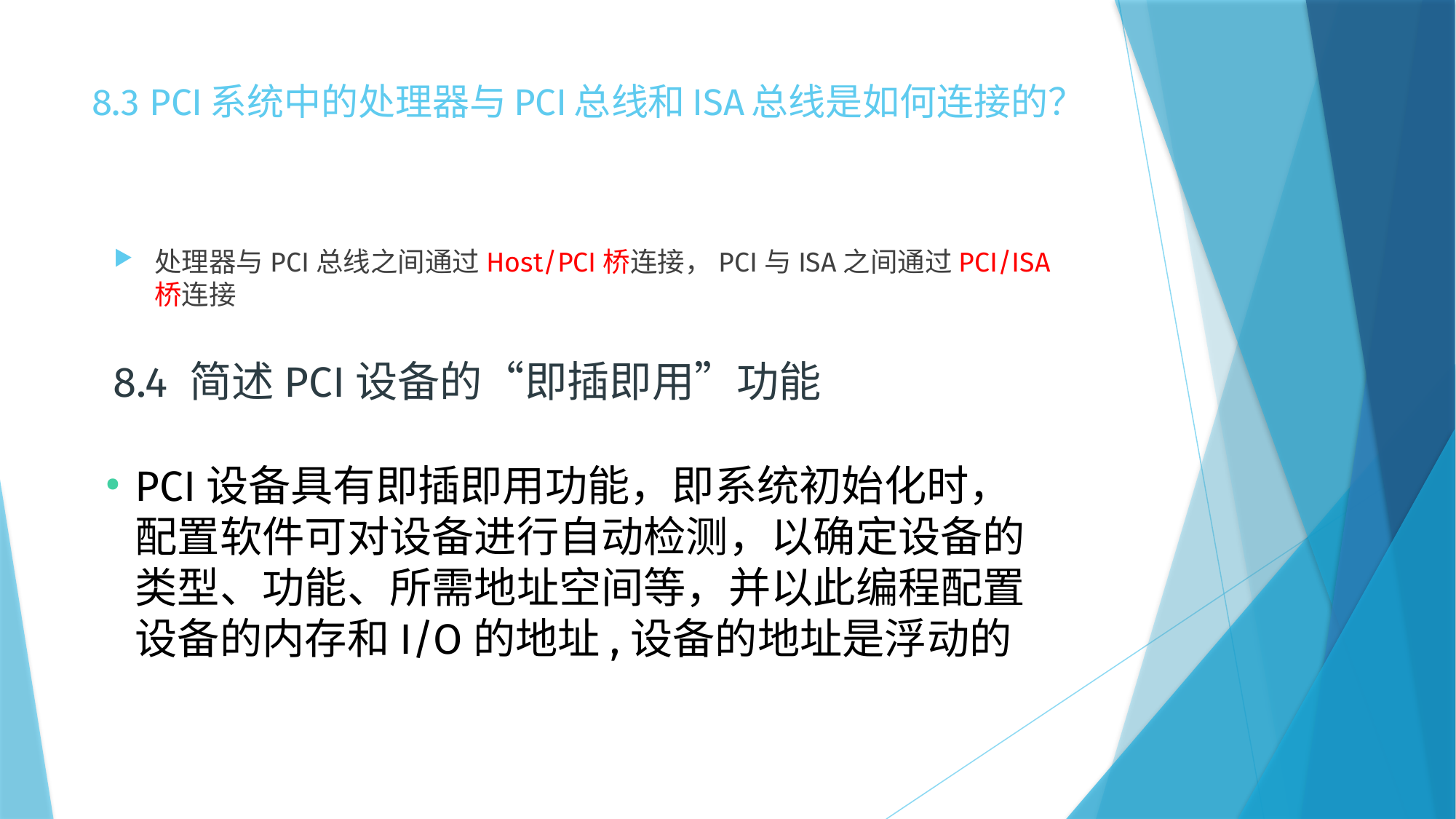

# 8.3 PCI系统中的处理器与PCI总线和ISA总线是如何连接的？
处理器与PCI总线之间通过Host/PCI桥连接，PCI与ISA之间通过PCI/ISA桥连接
8.4 简述PCI设备的“即插即用”功能
PCI设备具有即插即用功能，即系统初始化时，配置软件可对设备进行自动检测，以确定设备的类型、功能、所需地址空间等，并以此编程配置设备的内存和I/O的地址,设备的地址是浮动的